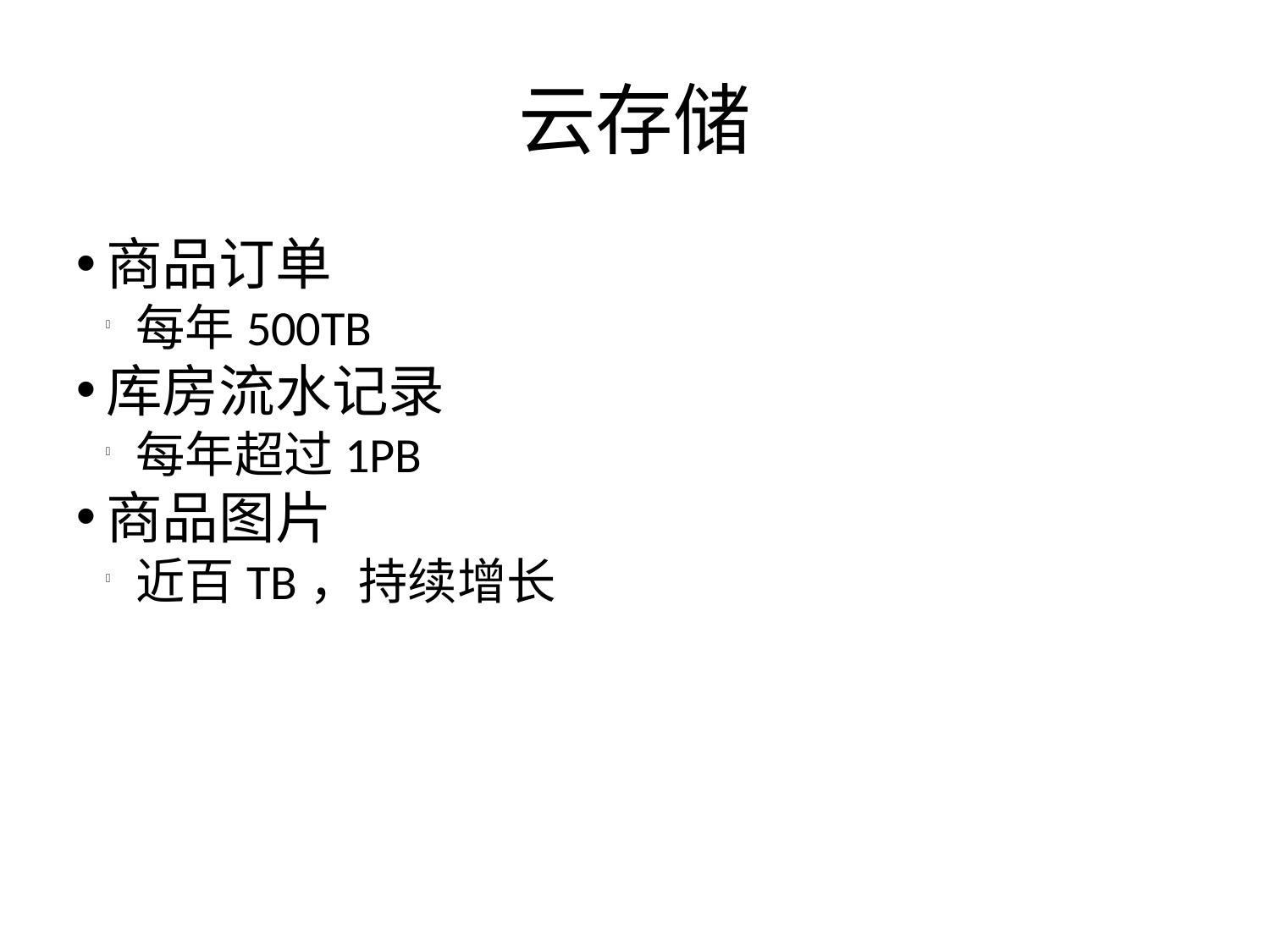

云存储
商品订单
每年500TB
库房流水记录
每年超过1PB
商品图片
近百TB，持续增长